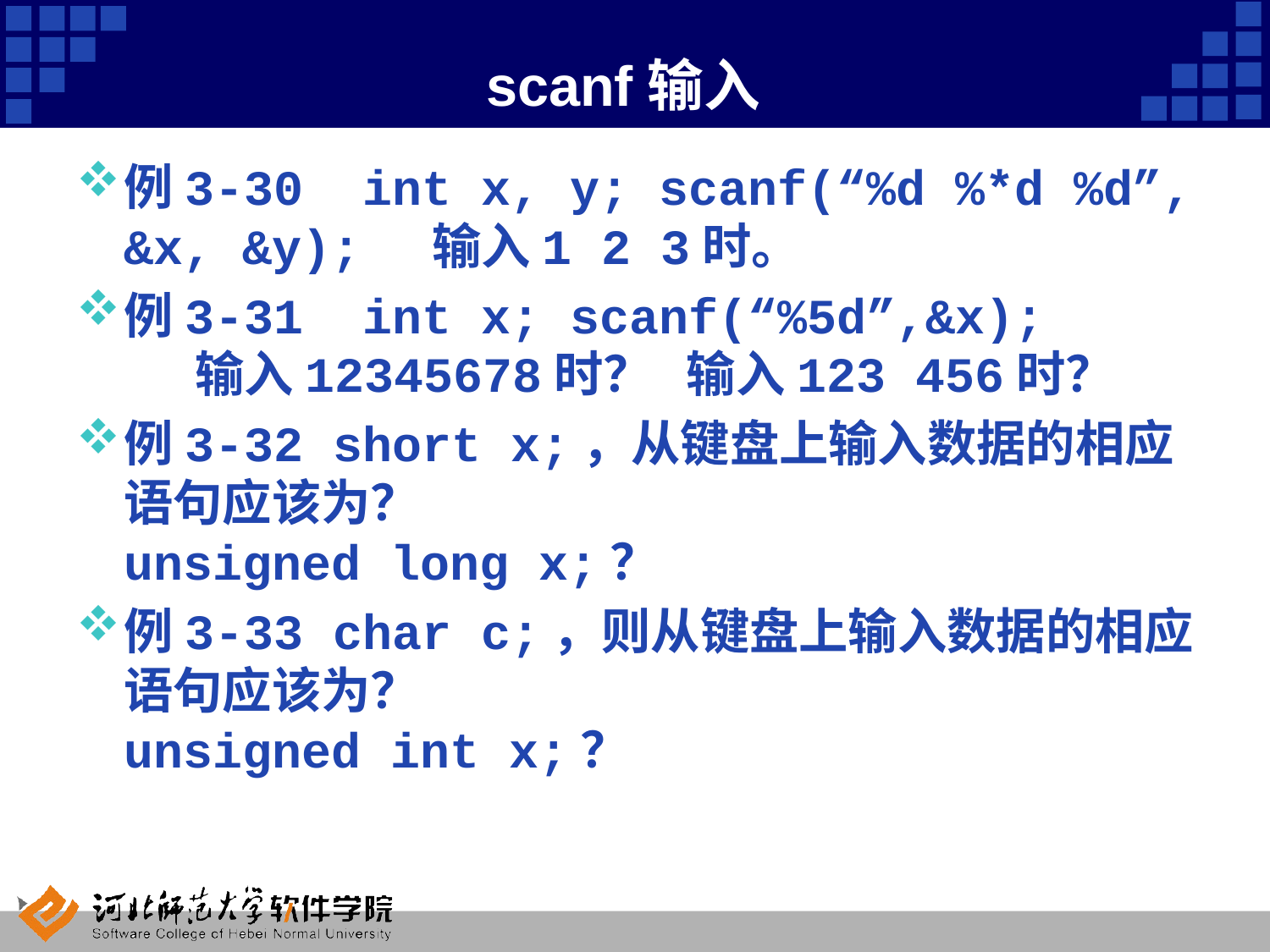

# scanf输入
例3-30  int x, y; scanf(“%d %*d %d”, &x, &y);  输入1 2 3时。
例3-31  int x; scanf(“%5d”,&x);
  输入12345678时？   输入123 456时？
例3-32 short x;，从键盘上输入数据的相应语句应该为？
unsigned long x;？
例3-33 char c;，则从键盘上输入数据的相应语句应该为？
unsigned int x;？